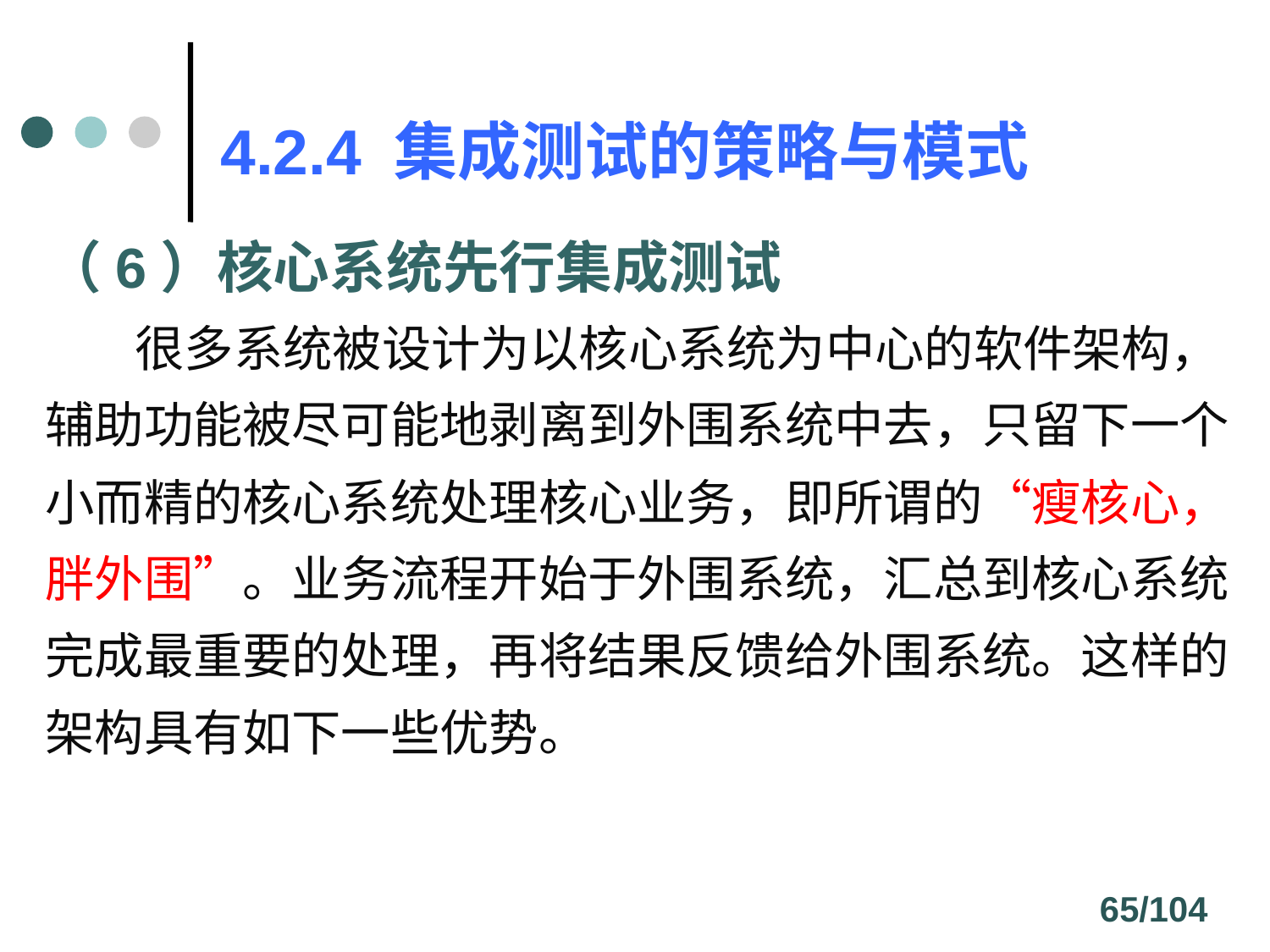

# 4.2.4 集成测试的策略与模式
（6）核心系统先行集成测试
       很多系统被设计为以核心系统为中心的软件架构，辅助功能被尽可能地剥离到外围系统中去，只留下一个小而精的核心系统处理核心业务，即所谓的“瘦核心，胖外围”。业务流程开始于外围系统，汇总到核心系统完成最重要的处理，再将结果反馈给外围系统。这样的架构具有如下一些优势。

65/104